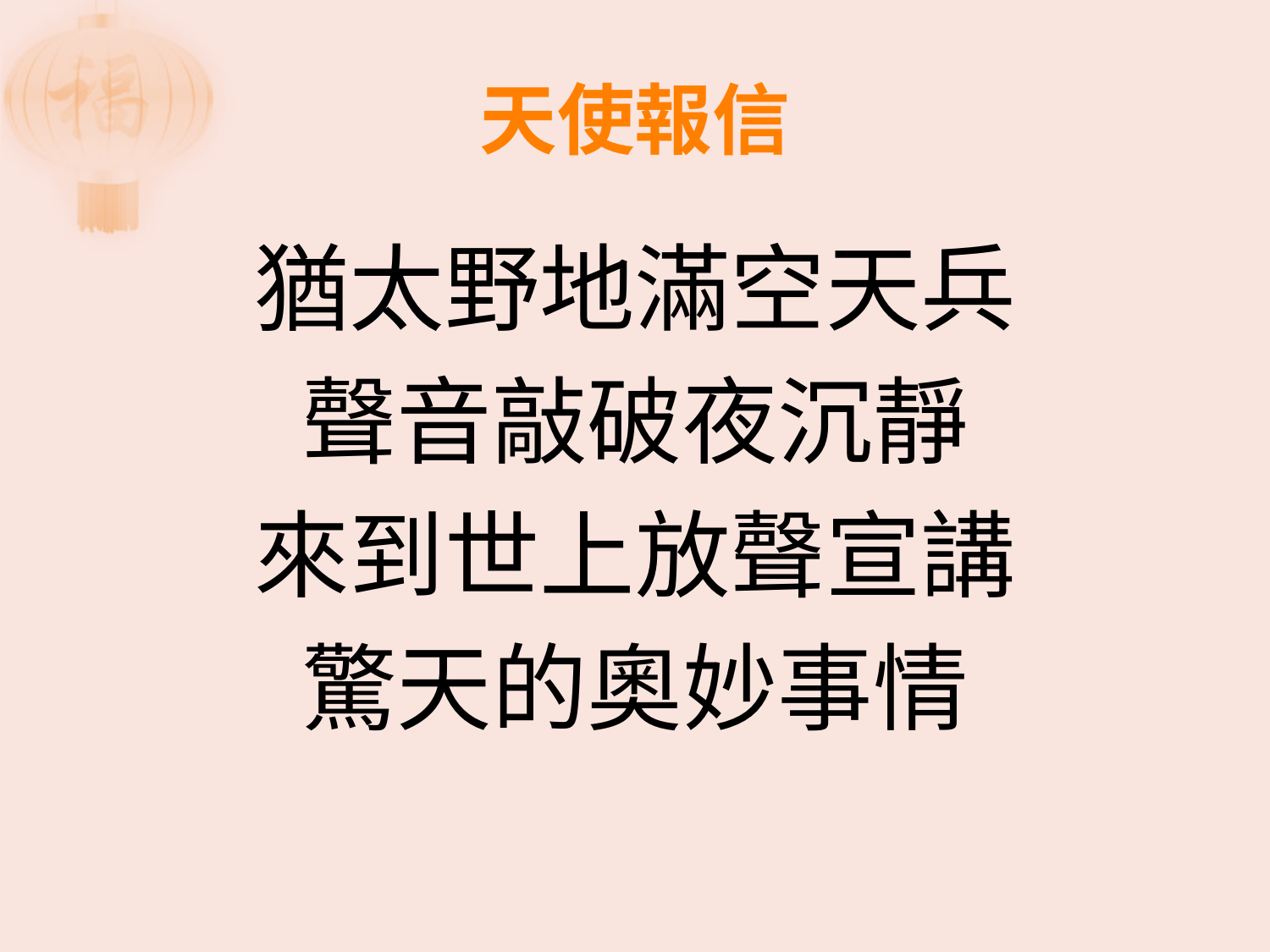

# 天使報信
猶太野地滿空天兵
聲音敲破夜沉靜
來到世上放聲宣講
驚天的奧妙事情